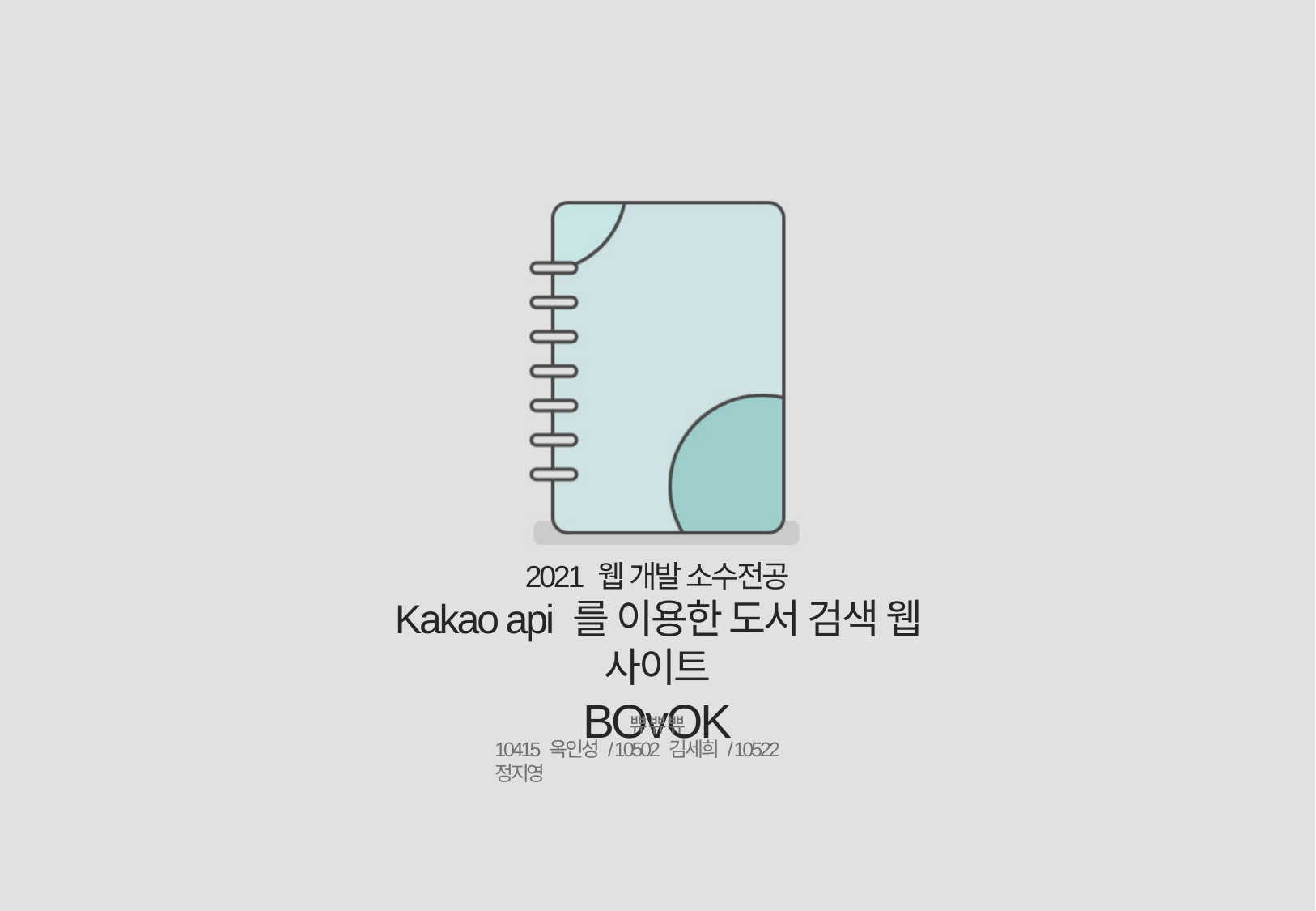

2021 웹 개발 소수전공
Kakao api 를 이용한 도서 검색 웹 사이트
BOvOK
쀼 쀼 쀼
10415 옥인성 / 10502 김세희 / 10522 정지영